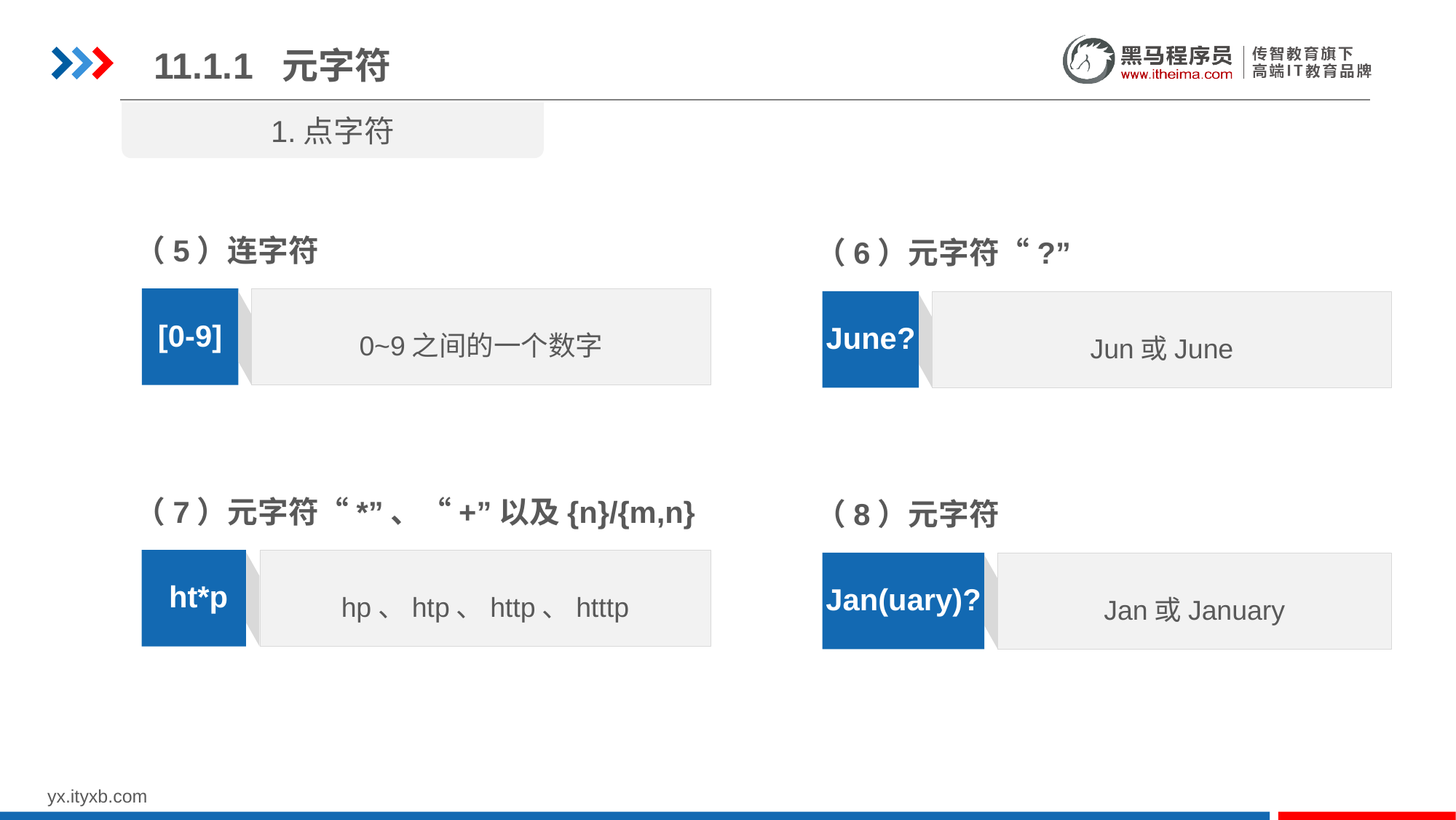

11.1.1  元字符

1.点字符
（5）连字符“-”
（6）元字符“?”

0~9之间的一个数字

[0-9]

Jun或June

June?
（7）元字符“*”、“+”以及{n}/{m,n}
（8）元字符“()”

hp、htp、http、htttp

ht*p

Jan或January

Jan(uary)?